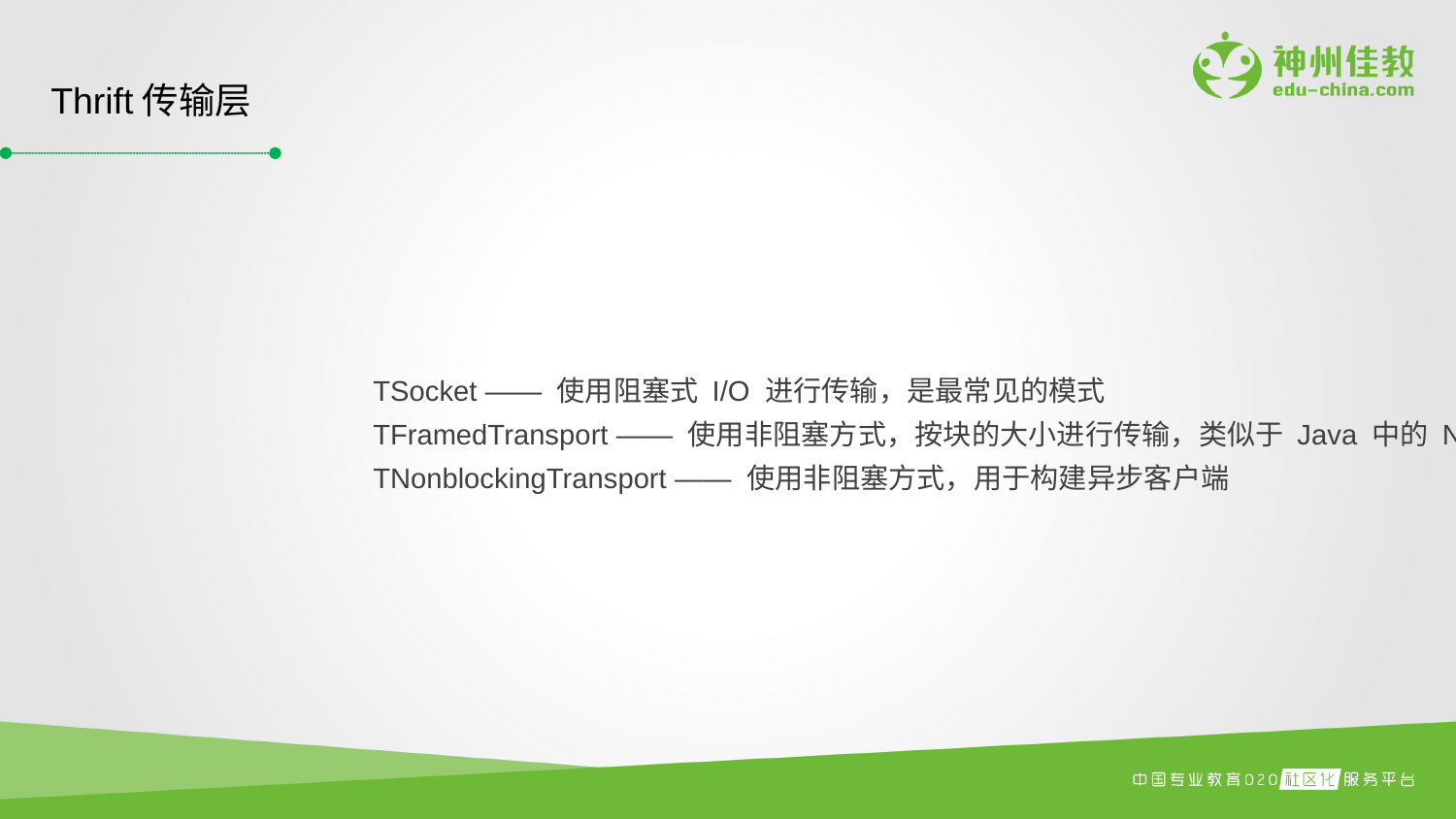

Thrift传输层

TSocket —— 使用阻塞式 I/O 进行传输，是最常见的模式
TFramedTransport —— 使用非阻塞方式，按块的大小进行传输，类似于 Java 中的 NIO
TNonblockingTransport —— 使用非阻塞方式，用于构建异步客户端